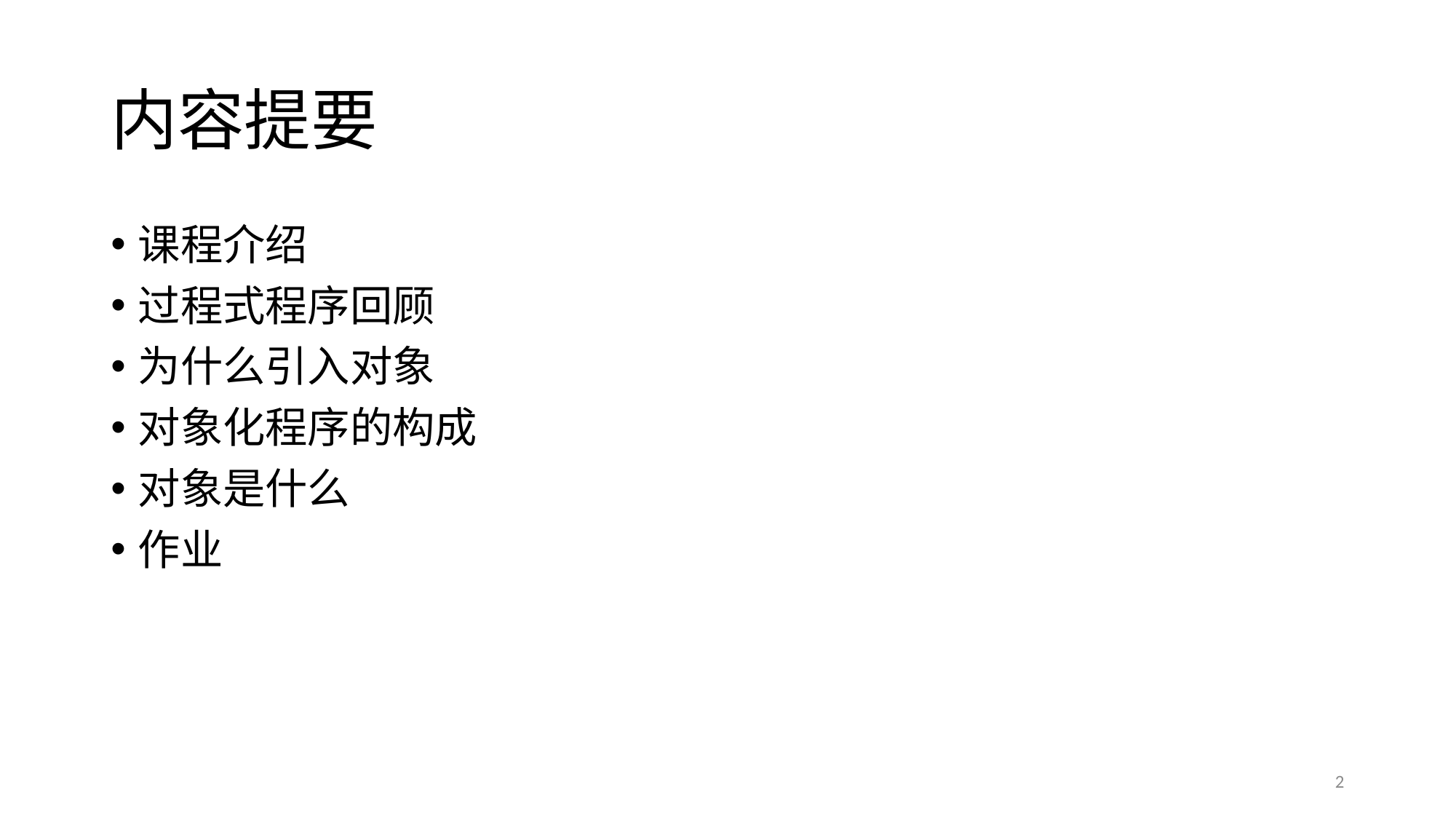

# 内容提要
课程介绍
过程式程序回顾
为什么引入对象
对象化程序的构成
对象是什么
作业
2